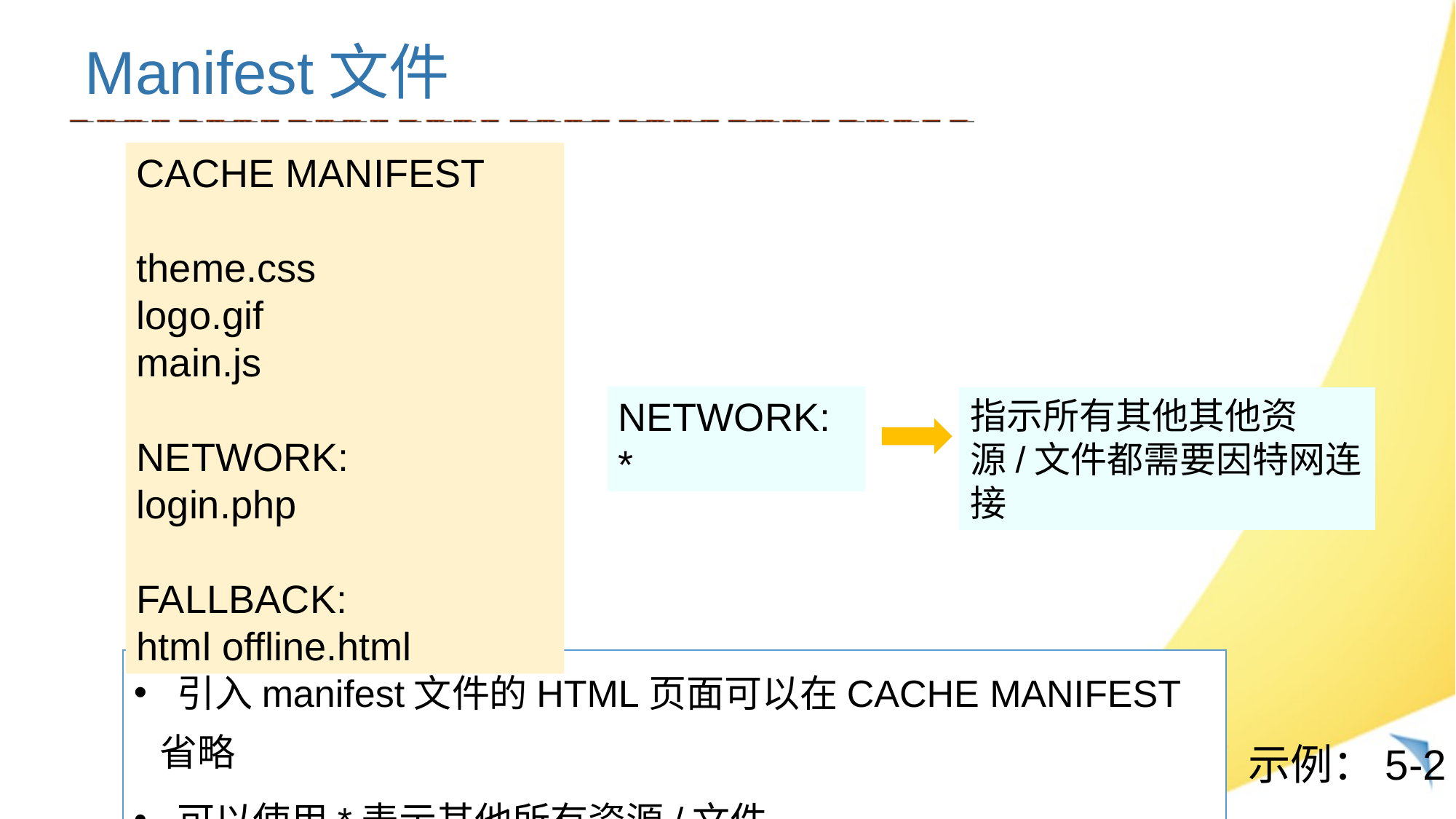

Manifest文件
CACHE MANIFEST
theme.css
logo.gif
main.js

NETWORK:
login.php

FALLBACK:
html offline.html
NETWORK:
*
指示所有其他其他资源/文件都需要因特网连接

 引入manifest文件的HTML页面可以在CACHE MANIFEST省略
 可以使用*表示其他所有资源/文件
示例：5-2